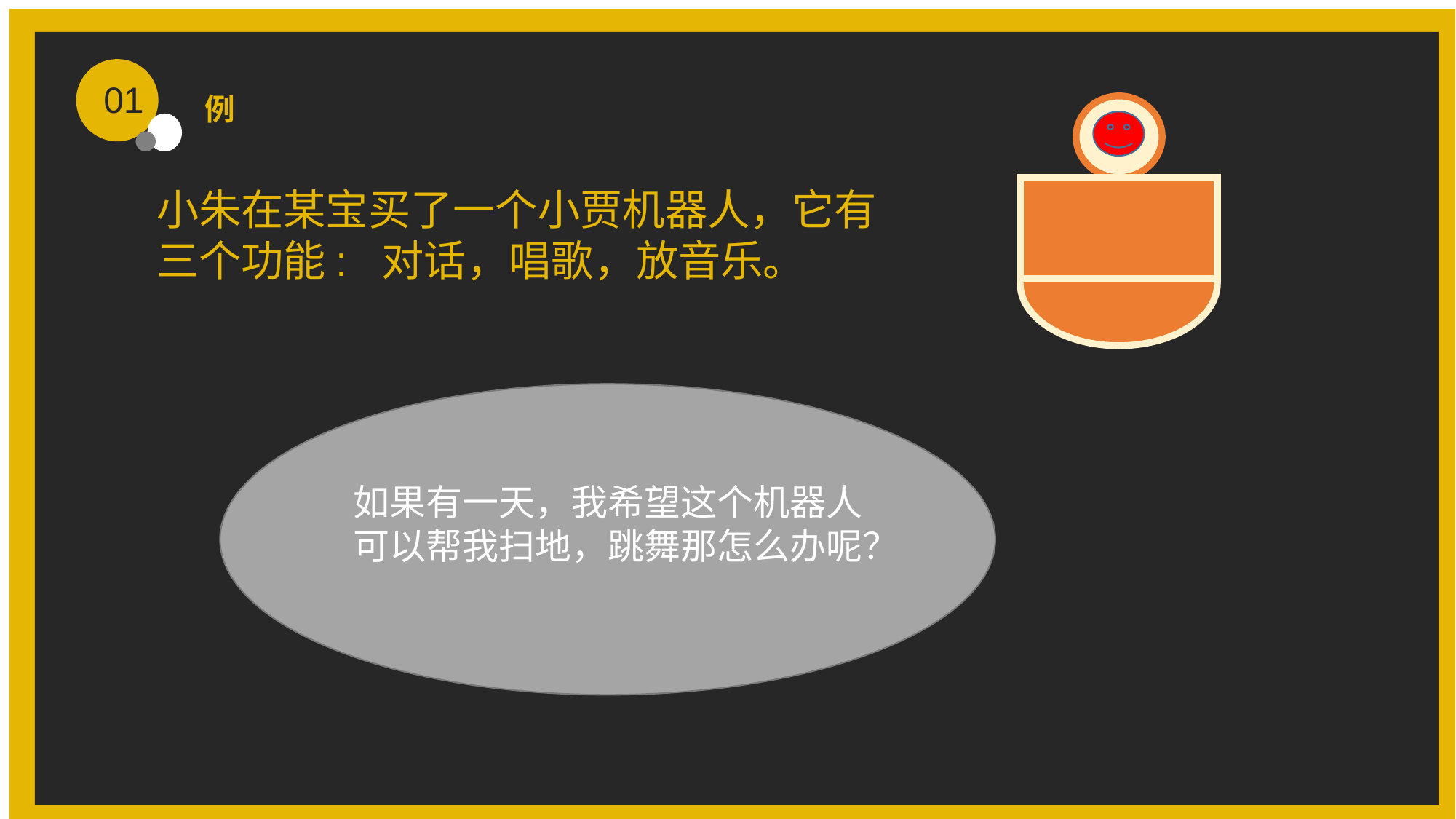

01

例

小朱在某宝买了一个小贾机器人，它有三个功能:  对话，唱歌，放音乐。
如果有一天，我希望这个机器人可以帮我扫地，跳舞那怎么办呢？